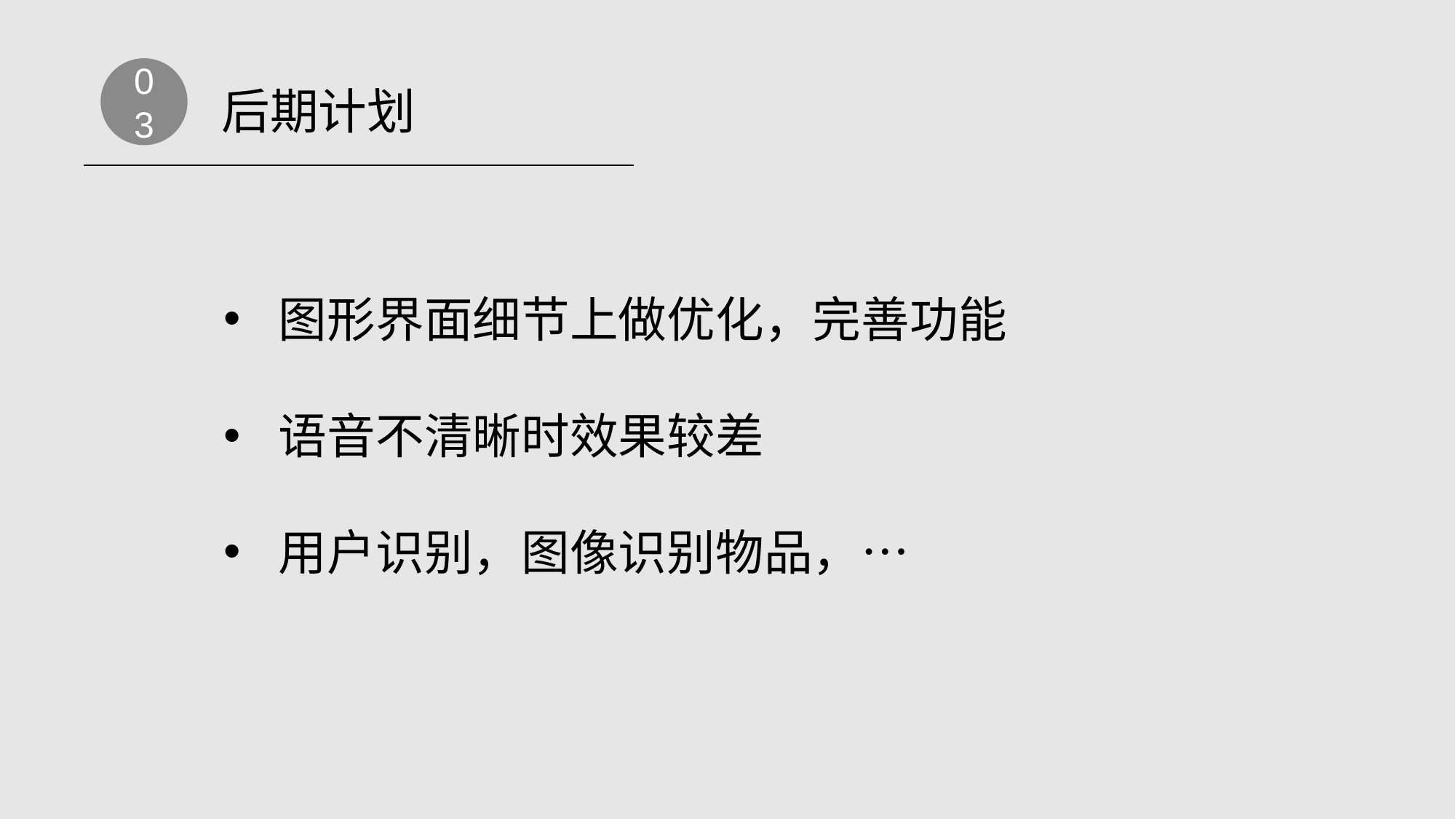

03
后期计划
图形界面细节上做优化，完善功能

语音不清晰时效果较差

用户识别，图像识别物品，…